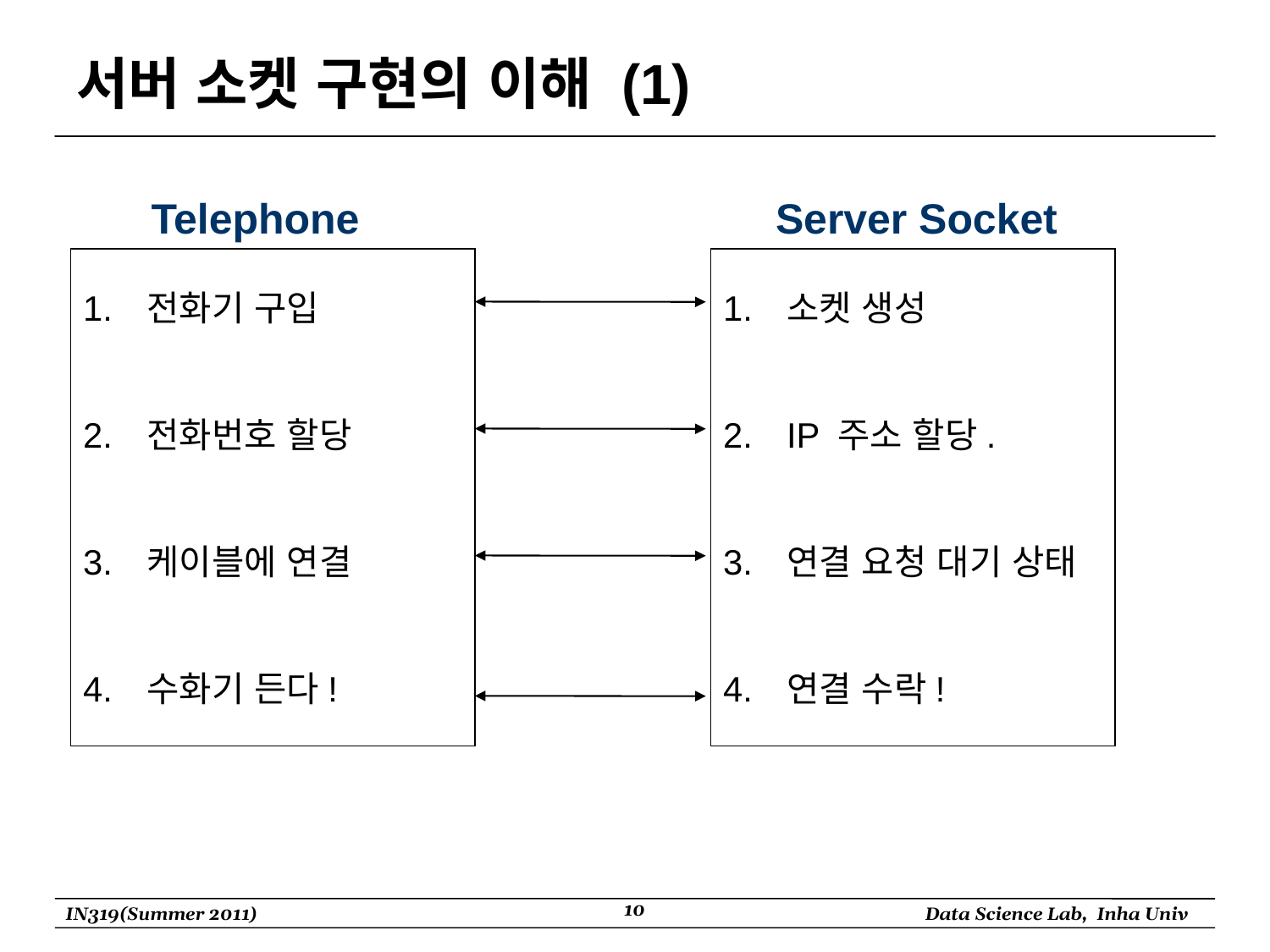

# 서버 소켓 구현의 이해 (1)

Telephone
Server Socket
전화기 구입

전화번호 할당

케이블에 연결

수화기 든다!
소켓 생성

IP 주소 할당.

연결 요청 대기 상태

연결 수락!

10